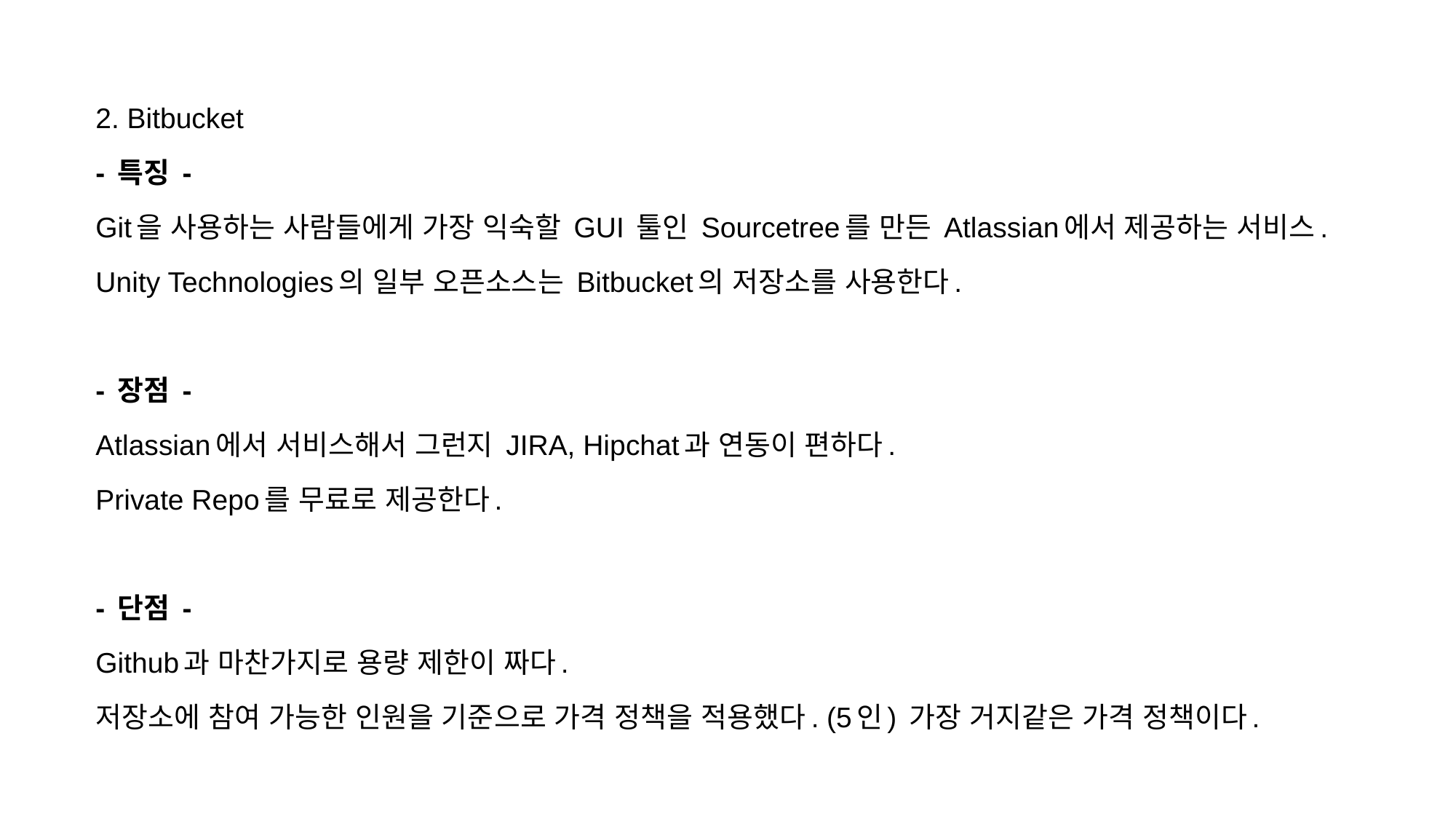

2. Bitbucket
- 특징 -
Git을 사용하는 사람들에게 가장 익숙할 GUI 툴인 Sourcetree를 만든 Atlassian에서 제공하는 서비스. Unity Technologies의 일부 오픈소스는 Bitbucket의 저장소를 사용한다.
- 장점 -
Atlassian에서 서비스해서 그런지 JIRA, Hipchat과 연동이 편하다.
Private Repo를 무료로 제공한다.
- 단점 -
Github과 마찬가지로 용량 제한이 짜다.
저장소에 참여 가능한 인원을 기준으로 가격 정책을 적용했다. (5인) 가장 거지같은 가격 정책이다.